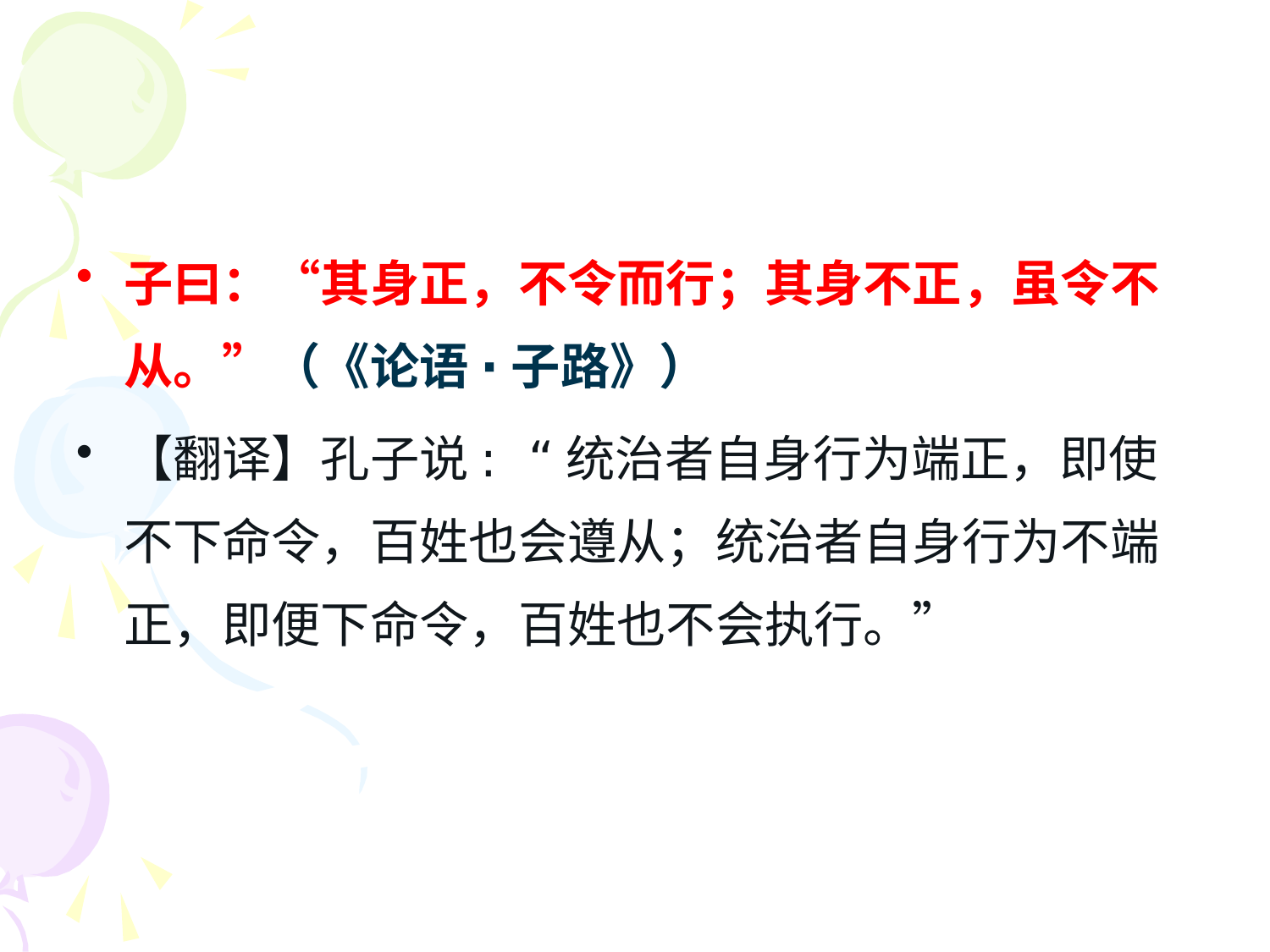

#
子曰：“其身正，不令而行；其身不正，虽令不从。”（《论语·子路》）
【翻译】孔子说:  “统治者自身行为端正，即使不下命令，百姓也会遵从；统治者自身行为不端正，即便下命令，百姓也不会执行。”